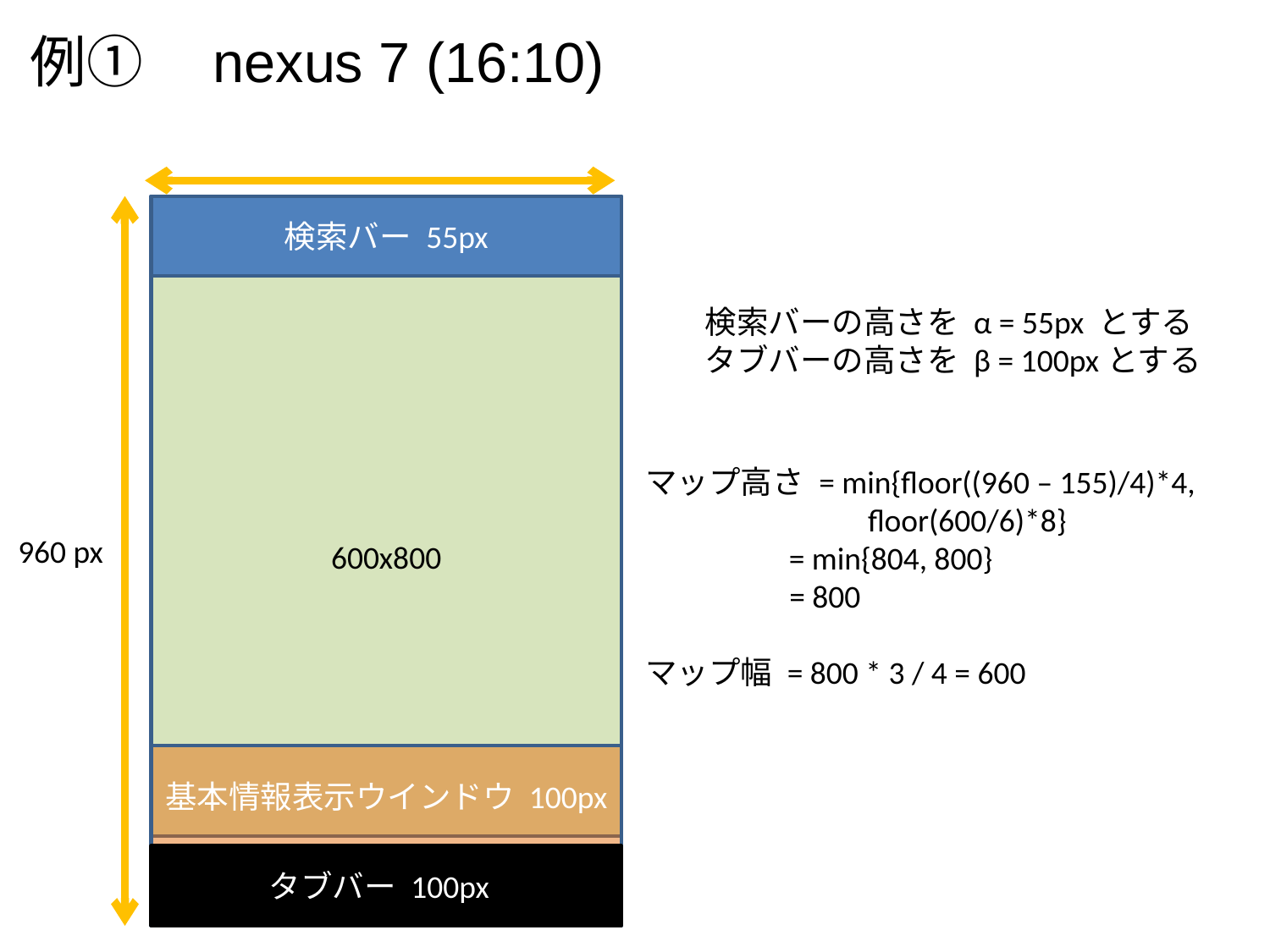

# 例①　nexus 7 (16:10)

検索バー 55px
600x800
検索バーの高さを α = 55px とする
タブバーの高さを β = 100pxとする
マップ高さ = min{floor((960 – 155)/4)*4,
                               floor(600/6)*8}
                    = min{804, 800}
                    = 800

マップ幅 = 800 * 3 / 4 = 600
960 px
基本情報表示ウインドウ 100px
タブバー 100px